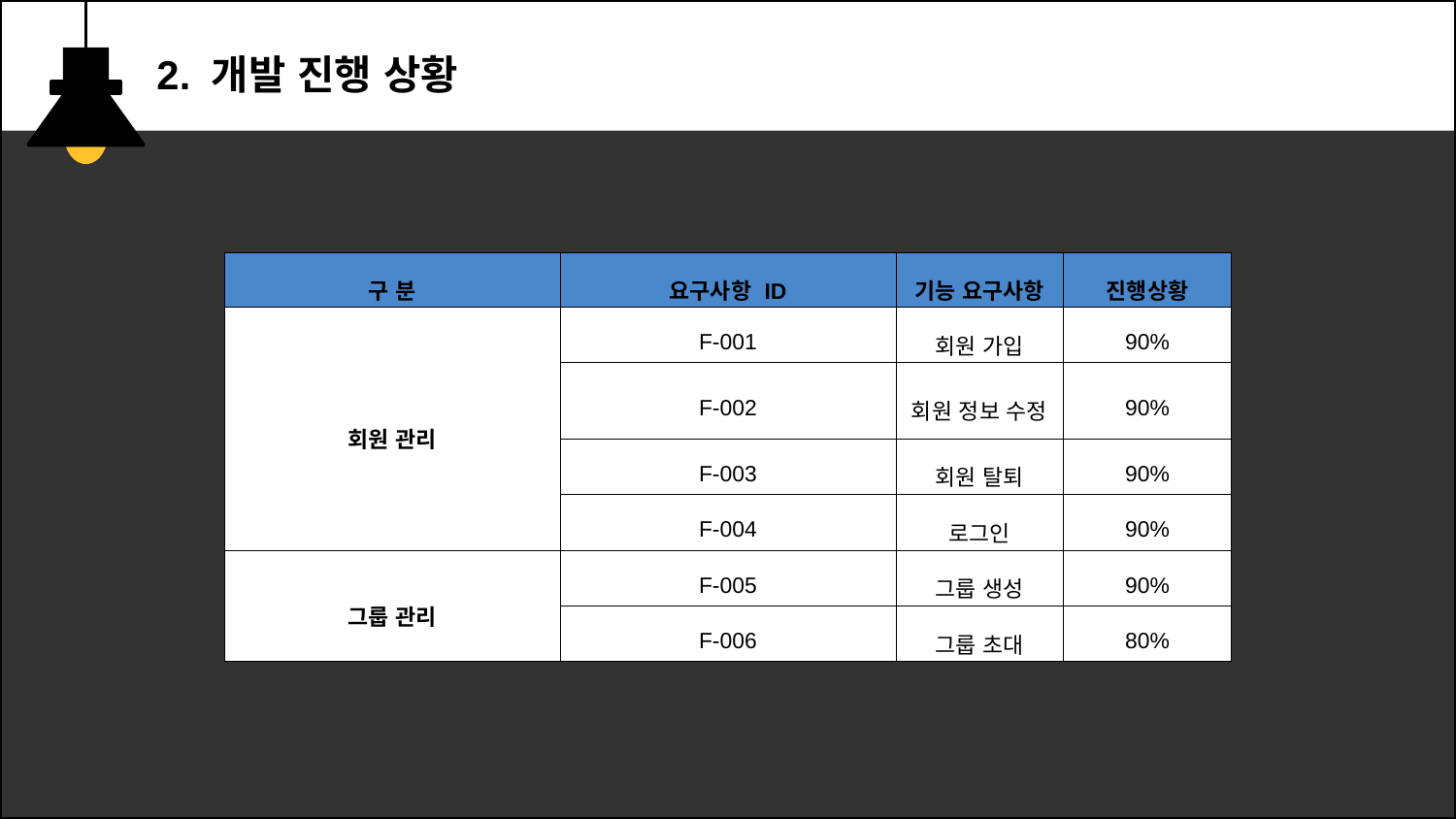

2. 개발 진행 상황
| 구 분 | 요구사항 ID | 기능 요구사항 | 진행상황 |
| --- | --- | --- | --- |
| 회원 관리 | F-001 | 회원 가입 | 90% |
|  | F-002 | 회원 정보 수정 | 90% |
|  | F-003 | 회원 탈퇴 | 90% |
|  | F-004 | 로그인 | 90% |
| 그룹 관리 | F-005 | 그룹 생성 | 90% |
|  | F-006 | 그룹 초대 | 80% |